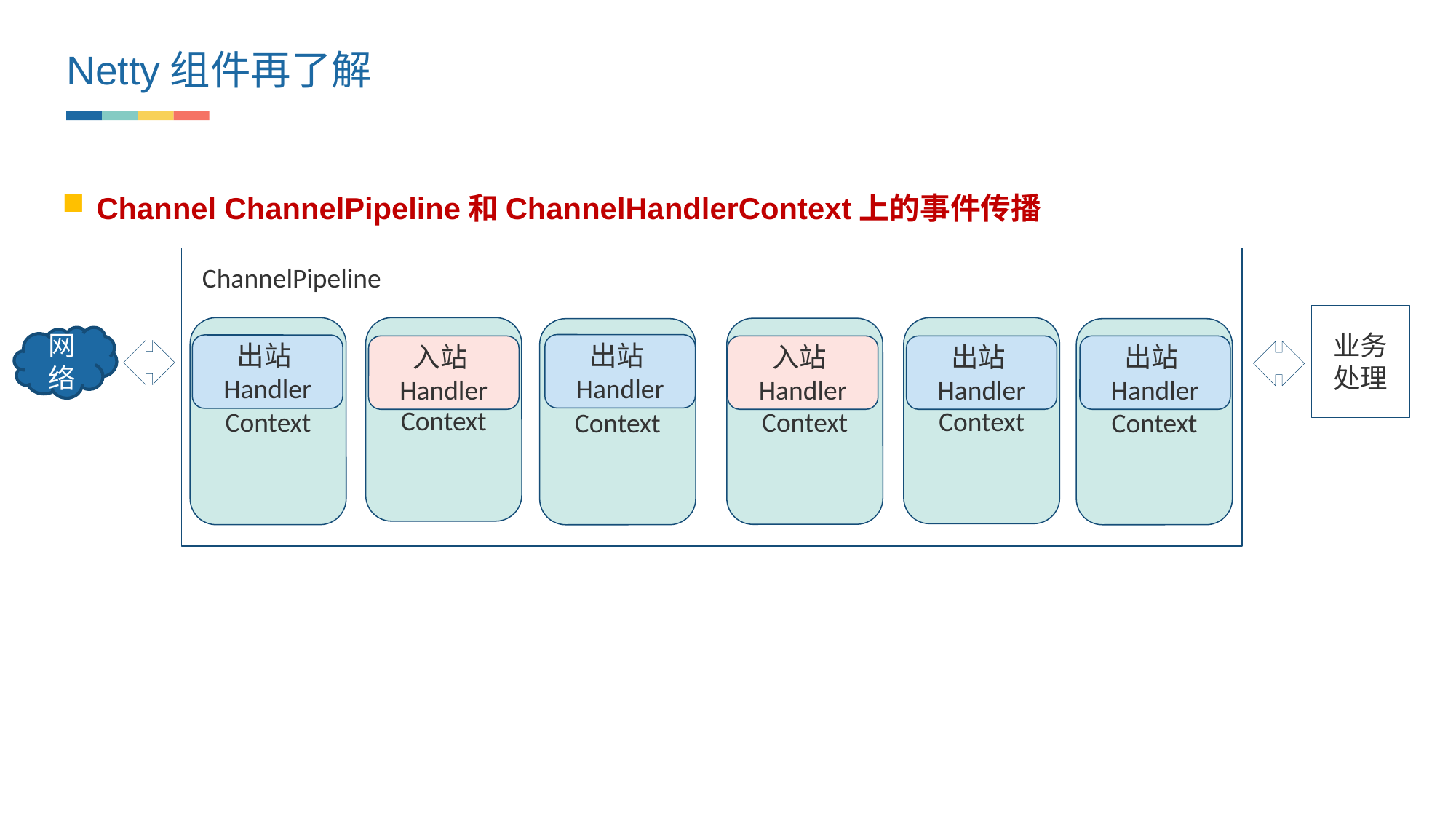

Netty组件再了解

Channel ChannelPipeline和ChannelHandlerContext上的事件传播

ChannelPipeline
业务
处理
Context
Context
Context
Context
Context
Context
网络
出站Handler
出站Handler
入站Handler
入站Handler
出站Handler
出站Handler